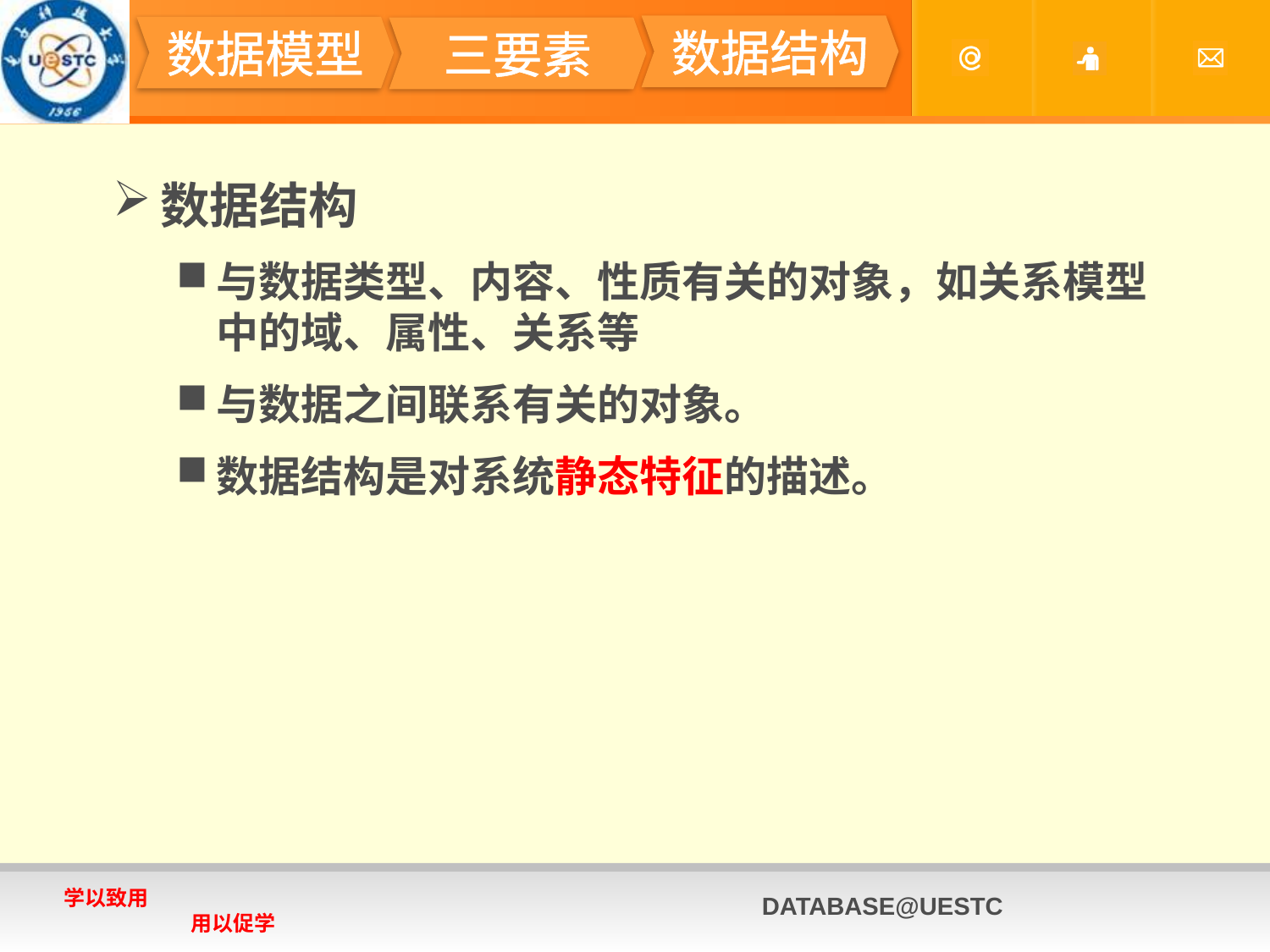

#
数据结构
数据模型
三要素
数据结构
与数据类型、内容、性质有关的对象，如关系模型中的域、属性、关系等
与数据之间联系有关的对象。
数据结构是对系统静态特征的描述。